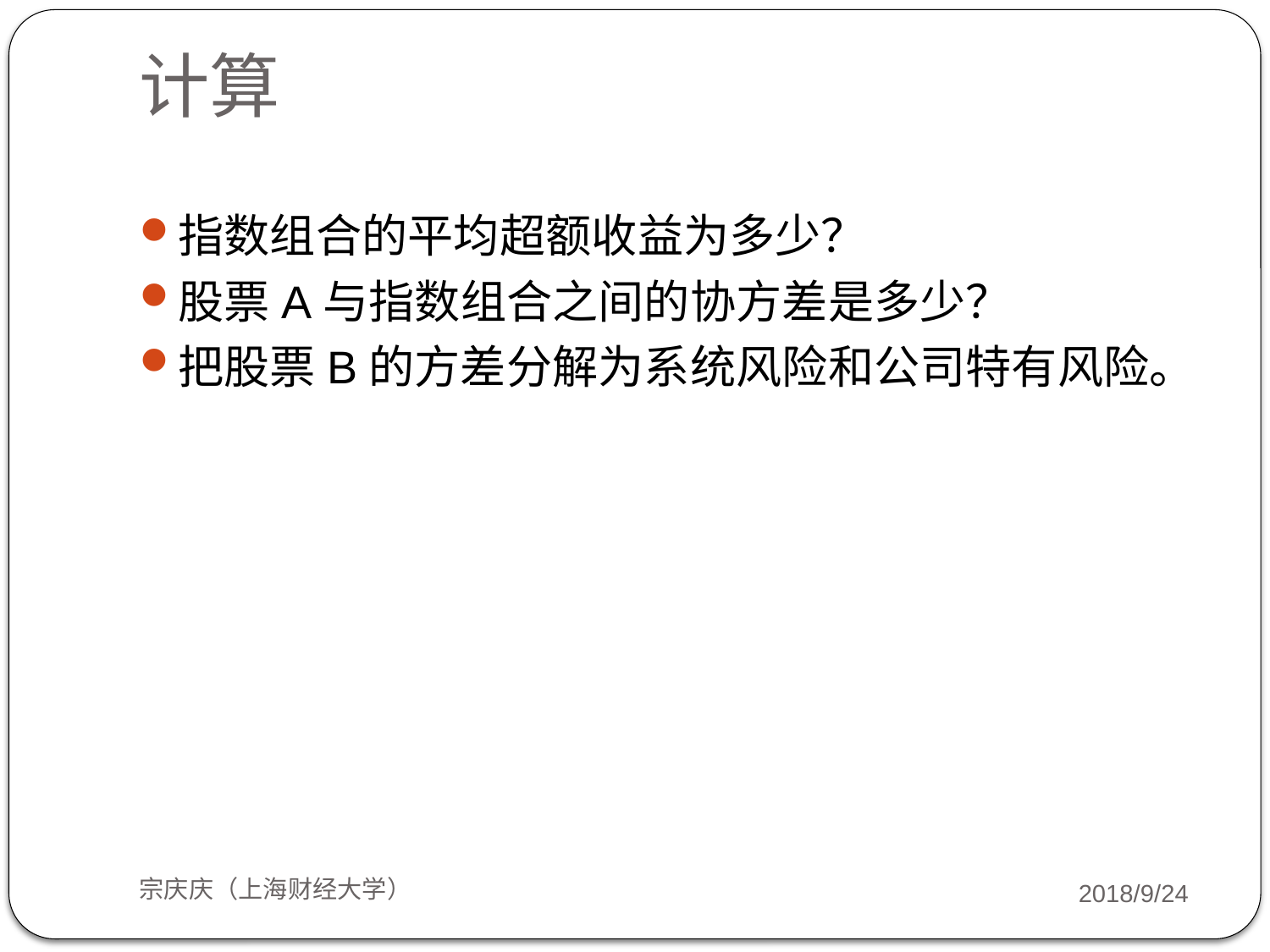

# 计算
指数组合的平均超额收益为多少？
股票A与指数组合之间的协方差是多少？
把股票B的方差分解为系统风险和公司特有风险。
宗庆庆（上海财经大学）
2018/9/24